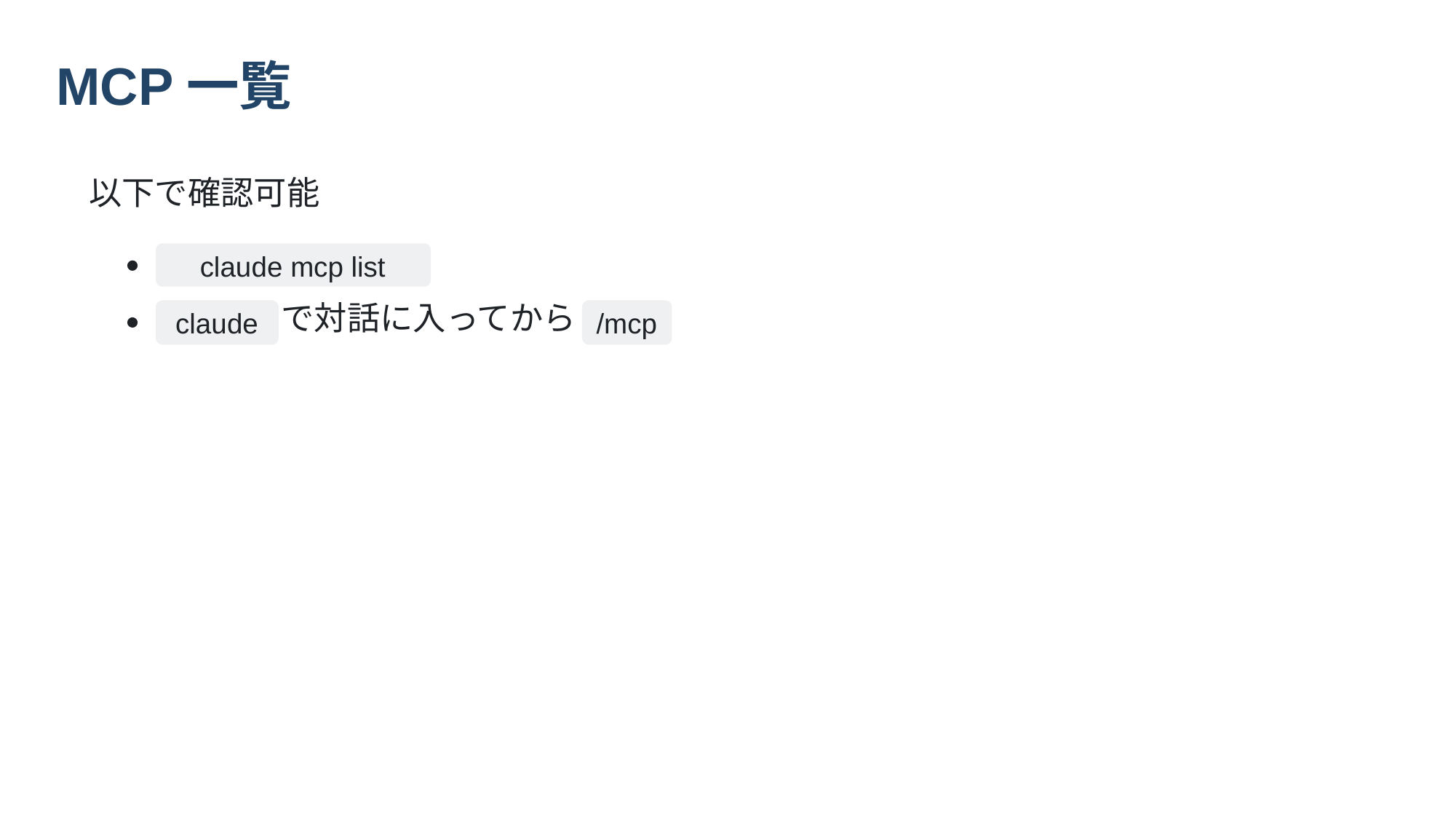

MCP⼀覧
以下で確認可能

claude mcp list

で対話に⼊ってから

claude
/mcp